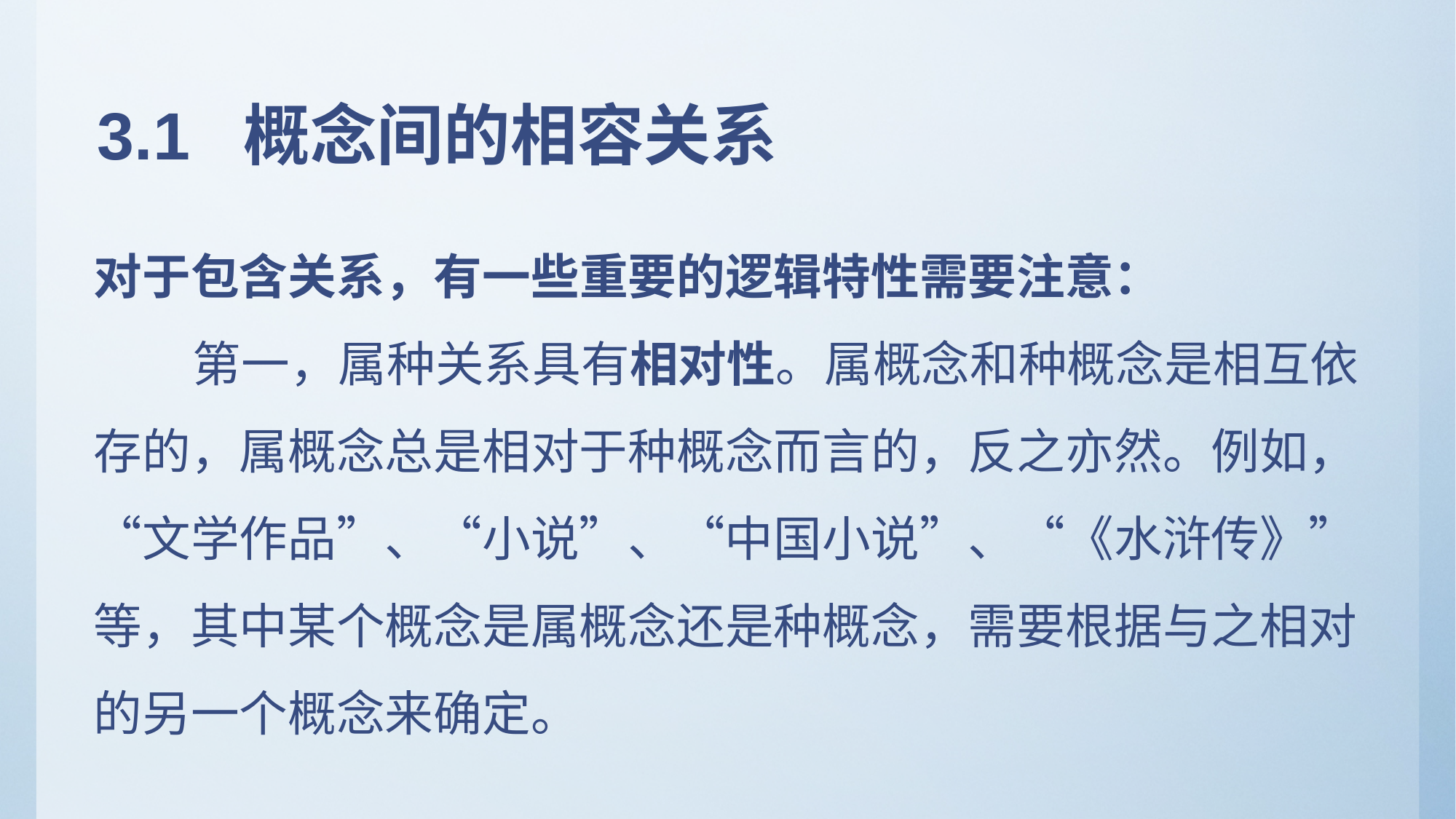

# 3.1  概念间的相容关系
对于包含关系，有一些重要的逻辑特性需要注意：
        第一，属种关系具有相对性。属概念和种概念是相互依存的，属概念总是相对于种概念而言的，反之亦然。例如，“文学作品”、“小说”、“中国小说”、“《水浒传》”等，其中某个概念是属概念还是种概念，需要根据与之相对的另一个概念来确定。